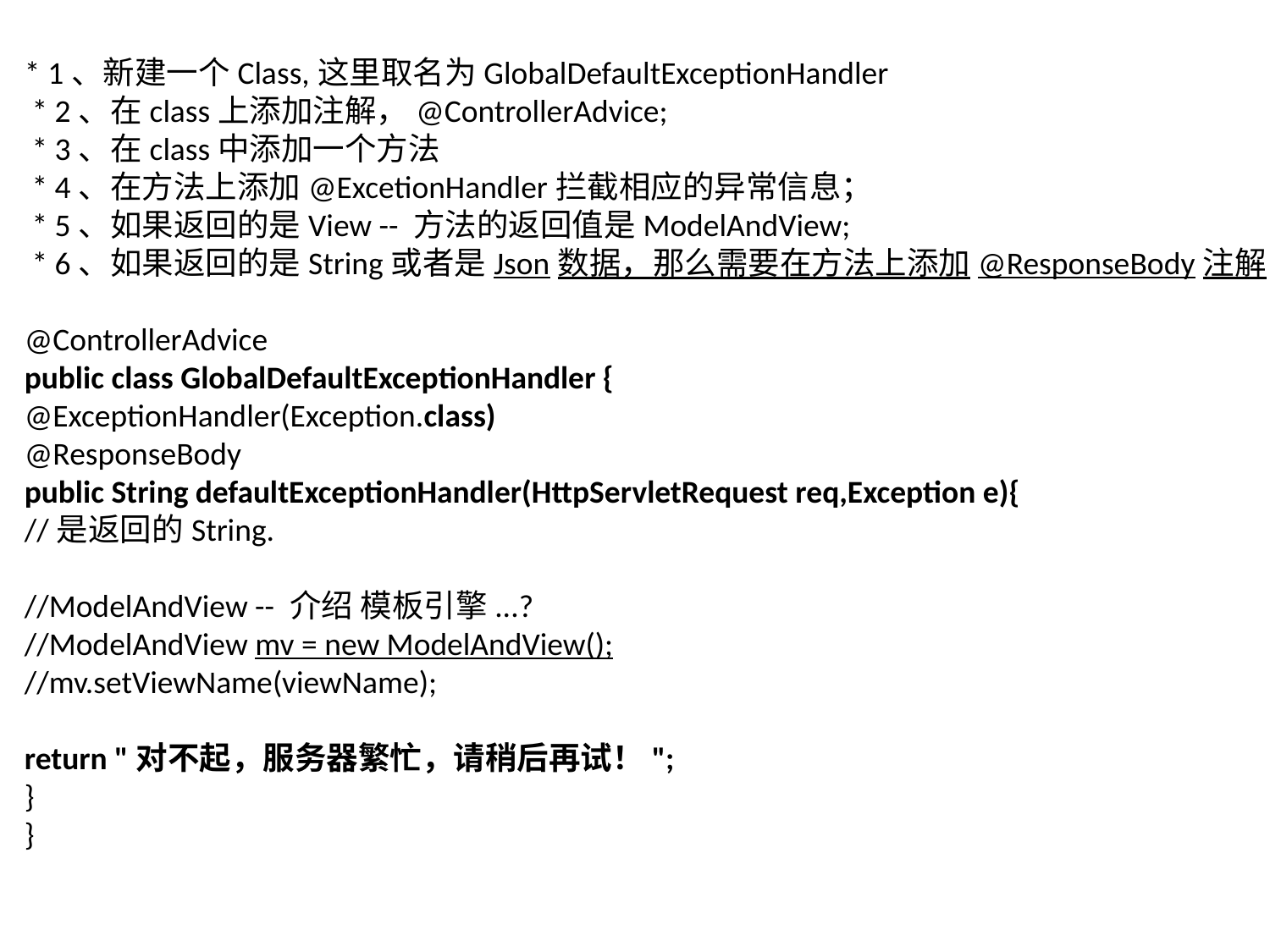

* 1、新建一个Class,这里取名为GlobalDefaultExceptionHandler
 * 2、在class上添加注解，@ControllerAdvice;
 * 3、在class中添加一个方法
 * 4、在方法上添加@ExcetionHandler拦截相应的异常信息；
 * 5、如果返回的是View -- 方法的返回值是ModelAndView;
 * 6、如果返回的是String或者是Json数据，那么需要在方法上添加@ResponseBody注解.

@ControllerAdvice
public class GlobalDefaultExceptionHandler {
@ExceptionHandler(Exception.class)
@ResponseBody
public String defaultExceptionHandler(HttpServletRequest req,Exception e){
//是返回的String.

//ModelAndView -- 介绍 模板引擎...?
//ModelAndView mv = new ModelAndView();
//mv.setViewName(viewName);

return "对不起，服务器繁忙，请稍后再试！";
}
}